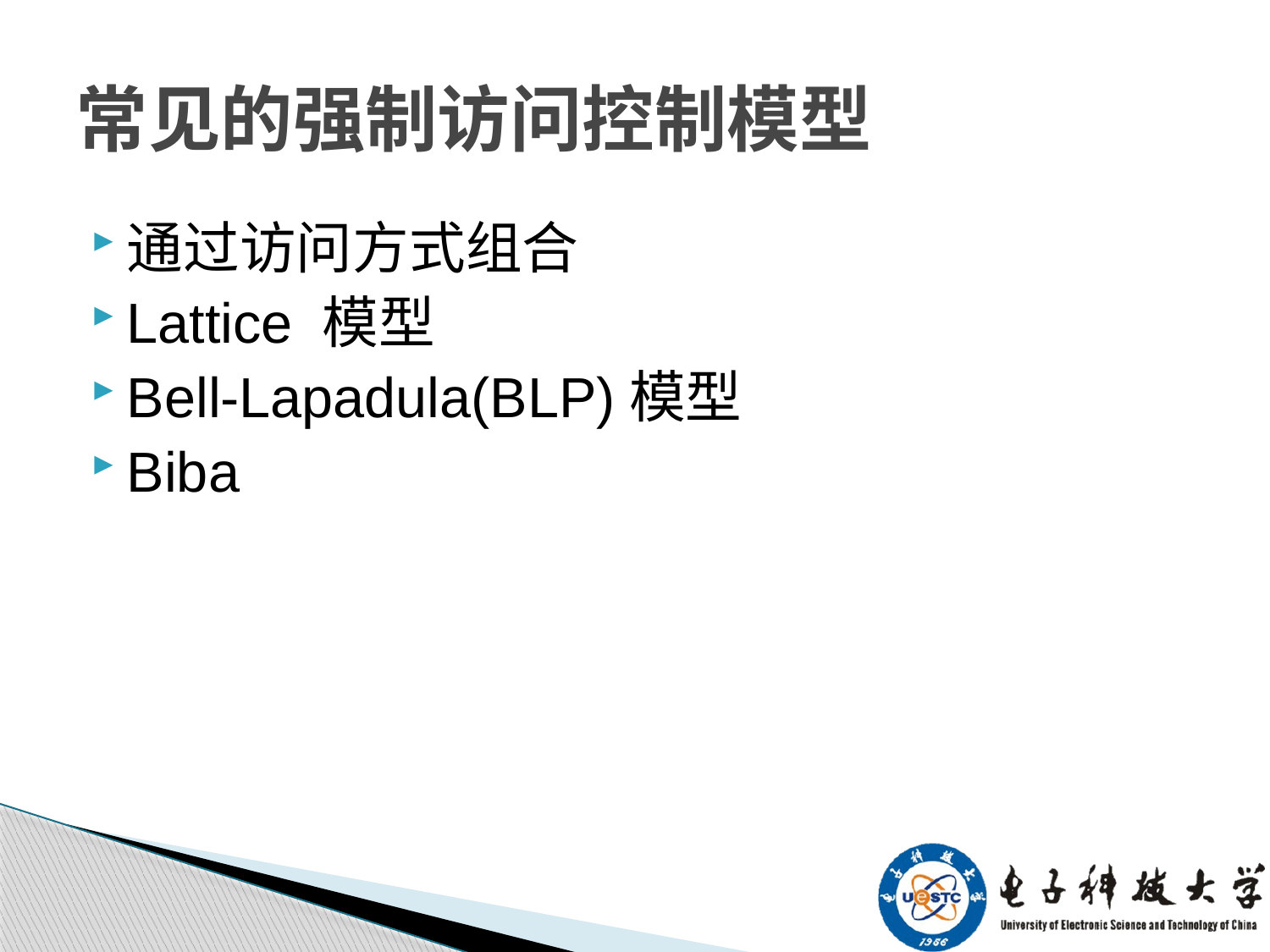

# 常见的强制访问控制模型
通过访问方式组合
Lattice 模型
Bell-Lapadula(BLP)模型
Biba